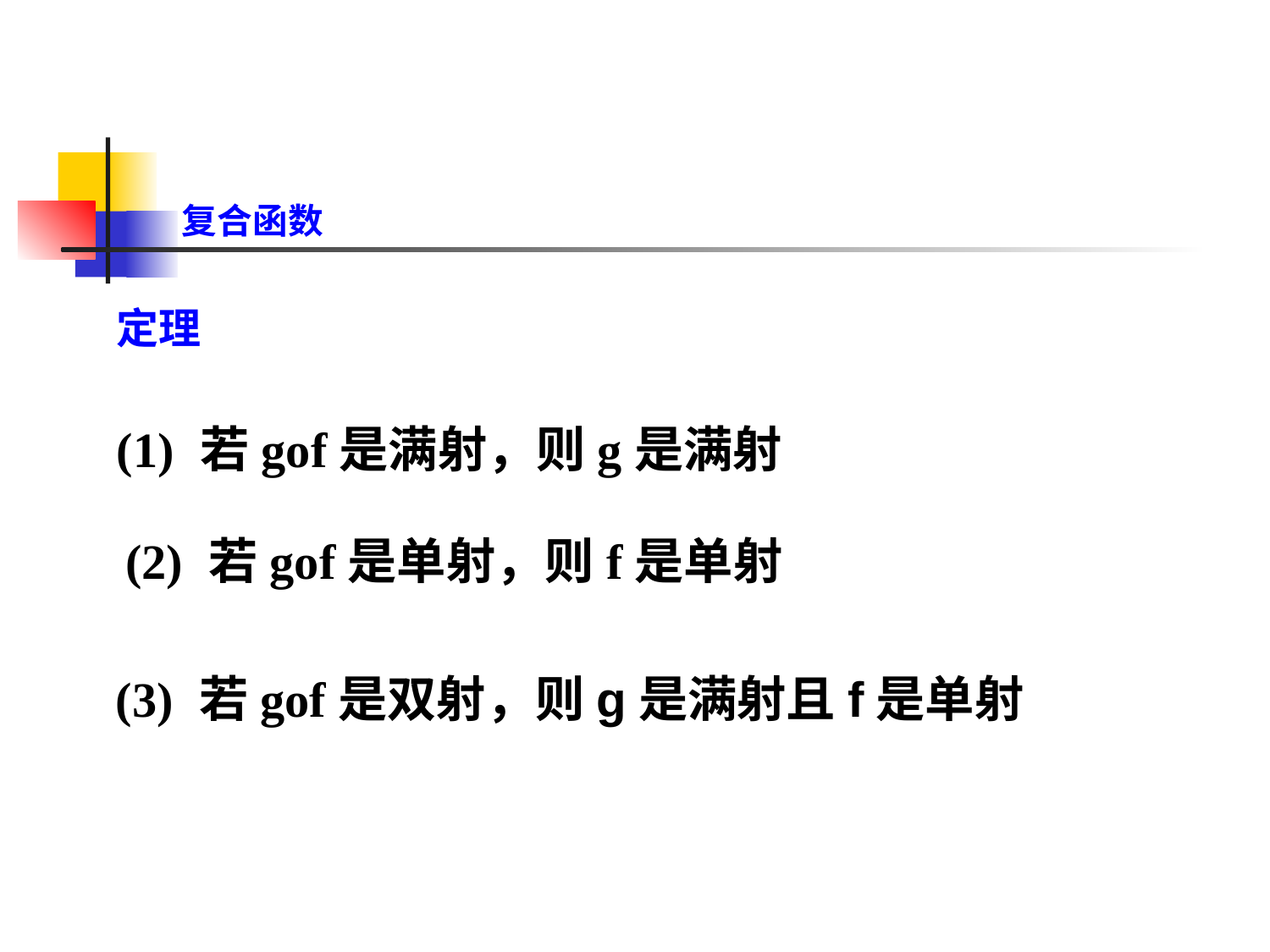

复合函数
定理
(1) 若gof是满射，则g是满射
(2) 若gof是单射，则f是单射
(3) 若gof是双射，则g是满射且f是单射